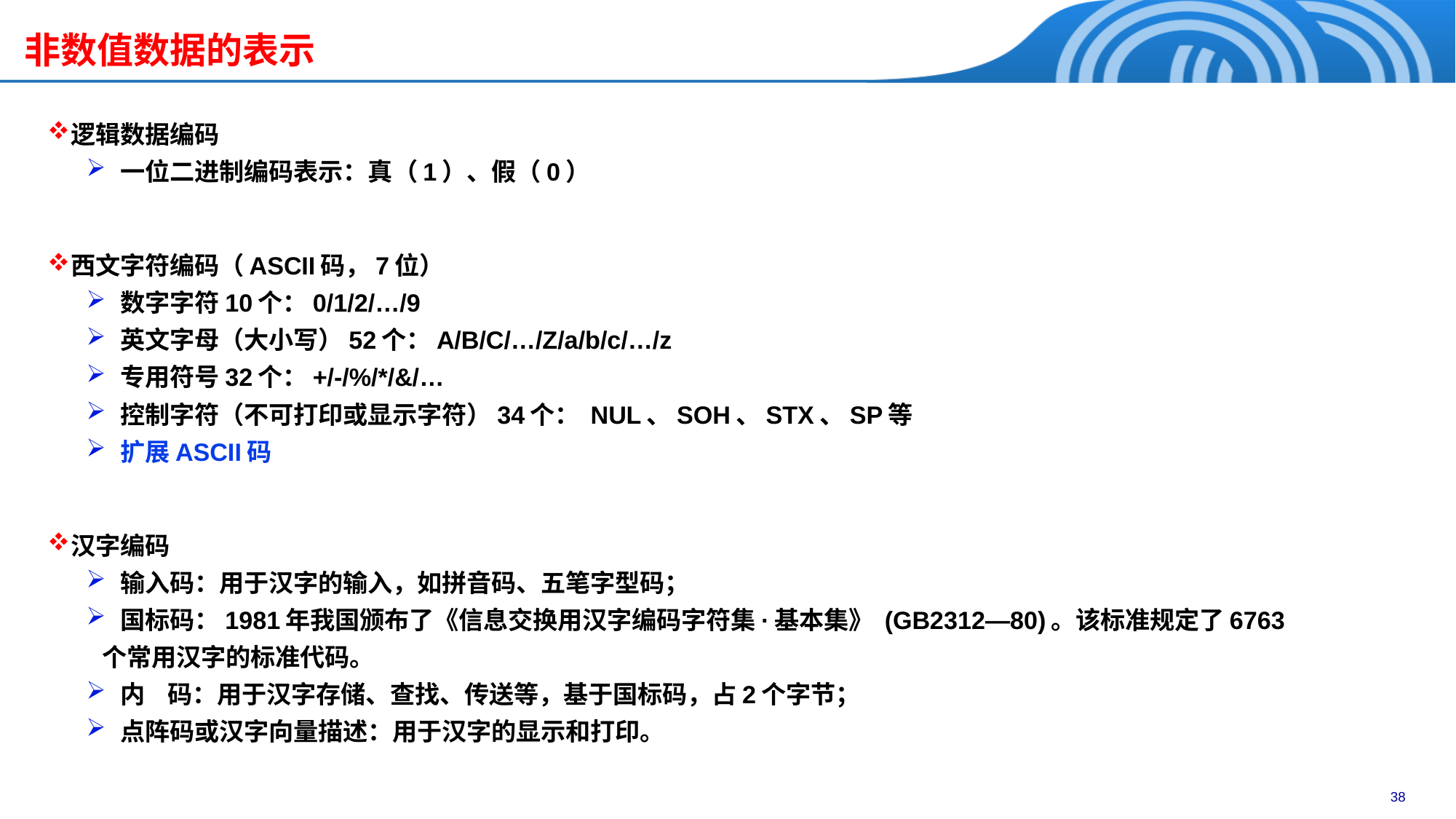

非数值数据的表示
逻辑数据编码
  一位二进制编码表示：真（1）、假（0）

西文字符编码（ASCII码，7位）
  数字字符10个：0/1/2/…/9
  英文字母（大小写）52个：A/B/C/…/Z/a/b/c/…/z
  专用符号32个：+/-/%/*/&/…
  控制字符（不可打印或显示字符）34个： NUL、SOH、STX、SP等
  扩展ASCII码

汉字编码
  输入码：用于汉字的输入，如拼音码、五笔字型码；
  国标码：1981年我国颁布了《信息交换用汉字编码字符集·基本集》 (GB2312—80)。该标准规定了6763个常用汉字的标准代码。
  内    码：用于汉字存储、查找、传送等，基于国标码，占2个字节；
  点阵码或汉字向量描述：用于汉字的显示和打印。